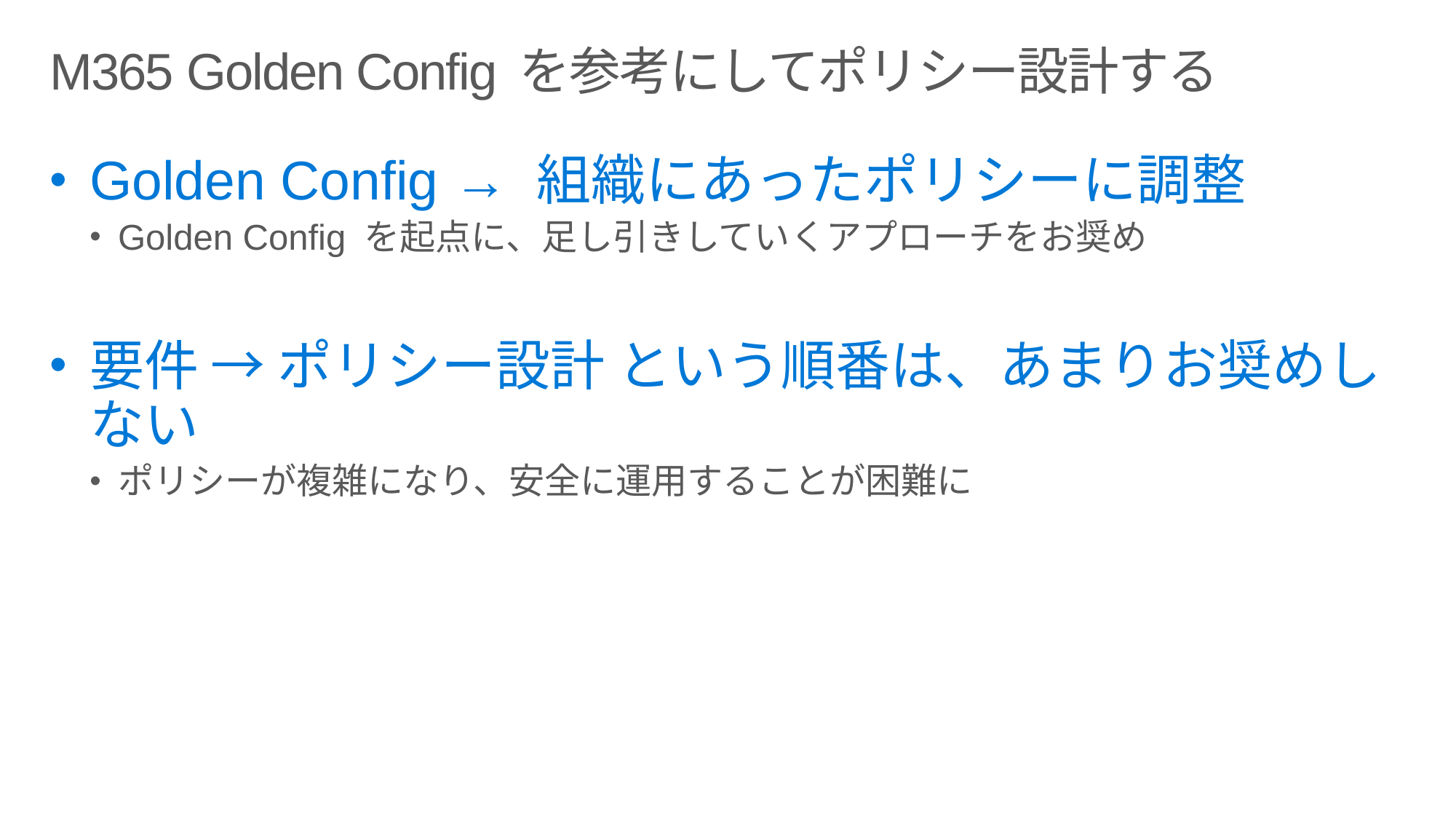

# M365 Golden Config を参考にしてポリシー設計する
Golden Config → 組織にあったポリシーに調整
Golden Config を起点に、足し引きしていくアプローチをお奨め

要件 → ポリシー設計 という順番は、あまりお奨めしない
ポリシーが複雑になり、安全に運用することが困難に